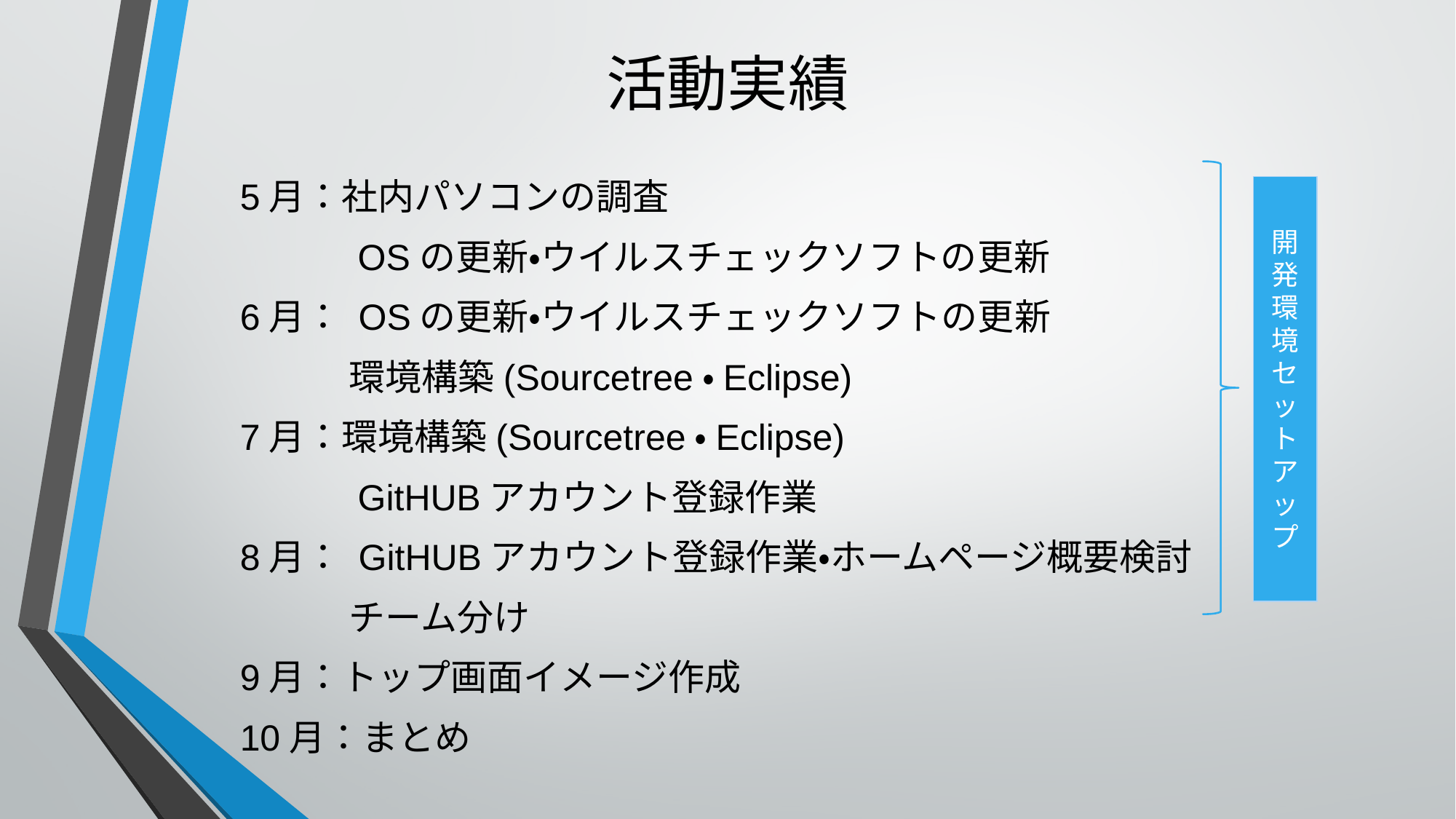

# 活動実績
5月：社内パソコンの調査
　　　OSの更新・ウイルスチェックソフトの更新
6月： OSの更新・ウイルスチェックソフトの更新
　　　環境構築(Sourcetree・Eclipse)
7月：環境構築(Sourcetree・Eclipse)
　　　GitHUBアカウント登録作業
8月： GitHUBアカウント登録作業・ホームページ概要検討
　　　チーム分け
9月：トップ画面イメージ作成
10月：まとめ

開発環境セットアップ